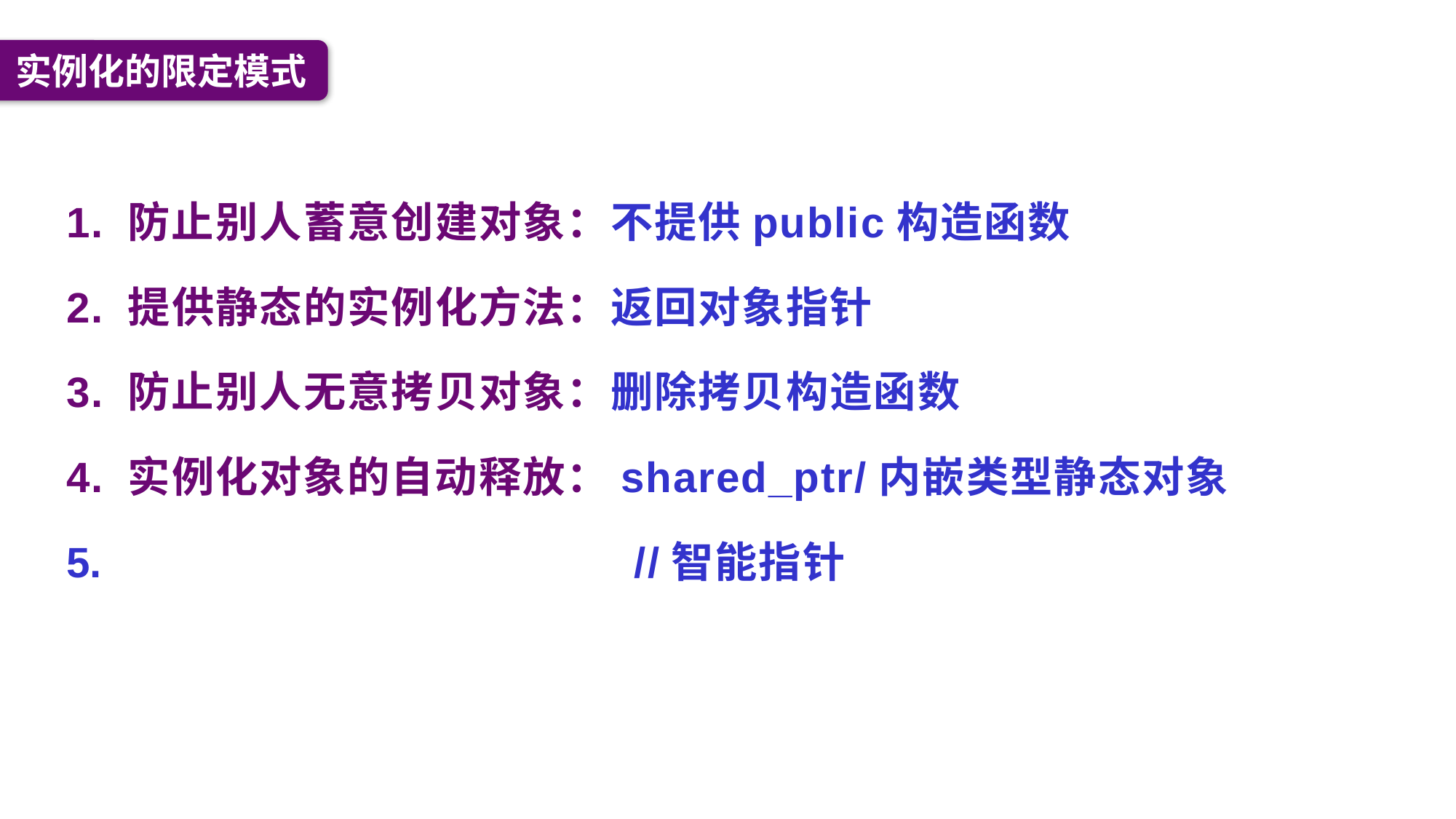

实例化的限定模式
防止别人蓄意创建对象：不提供public构造函数
提供静态的实例化方法：返回对象指针
防止别人无意拷贝对象：删除拷贝构造函数
实例化对象的自动释放：shared_ptr/内嵌类型静态对象
                                      //智能指针
38